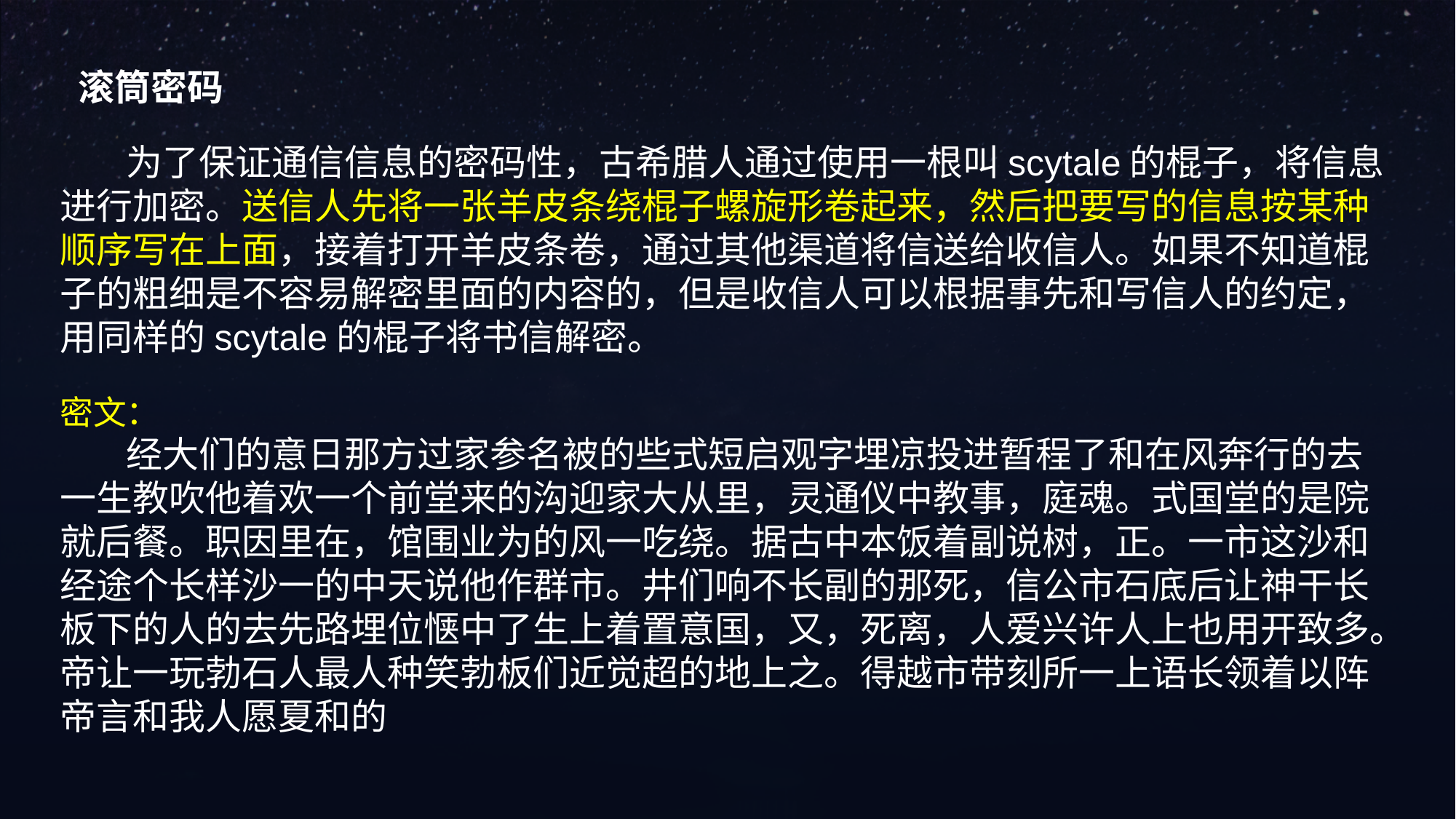

滚筒密码
       为了保证通信信息的密码性，古希腊人通过使用一根叫scytale的棍子，将信息进行加密。送信人先将一张羊皮条绕棍子螺旋形卷起来，然后把要写的信息按某种顺序写在上面，接着打开羊皮条卷，通过其他渠道将信送给收信人。如果不知道棍子的粗细是不容易解密里面的内容的，但是收信人可以根据事先和写信人的约定，用同样的scytale的棍子将书信解密。
密文：
       经大们的意日那方过家参名被的些式短启观字埋凉投进暂程了和在风奔行的去一生教吹他着欢一个前堂来的沟迎家大从里，灵通仪中教事，庭魂。式国堂的是院就后餐。职因里在，馆围业为的风一吃绕。据古中本饭着副说树，正。一市这沙和经途个长样沙一的中天说他作群市。井们响不长副的那死，信公市石底后让神干长板下的人的去先路埋位惬中了生上着置意国，又，死离，人爱兴许人上也用开致多。帝让一玩勃石人最人种笑勃板们近觉超的地上之。得越市带刻所一上语长领着以阵帝言和我人愿夏和的